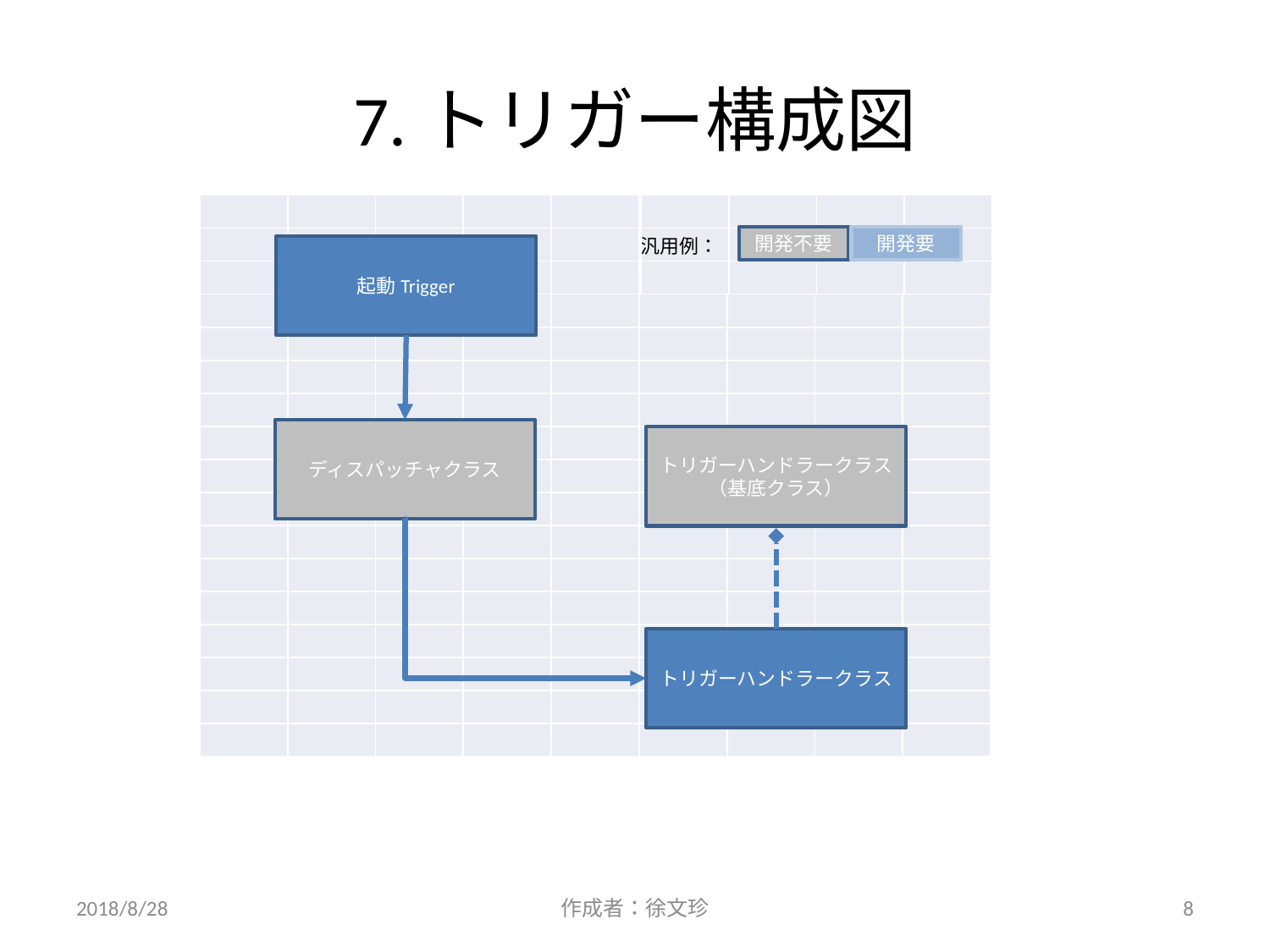

# 7.トリガー構成図

|  |  |  |  |  |  |  |  |  |
| --- | --- | --- | --- | --- | --- | --- | --- | --- |
|  |  |  |  |  |  |  |  |  |
|  |  |  |  |  |  |  |  |  |
|  |  |  |  |  |  |  |  |  |
|  |  |  |  |  |  |  |  |  |
|  |  |  |  |  |  |  |  |  |
|  |  |  |  |  |  |  |  |  |
|  |  |  |  |  |  |  |  |  |
|  |  |  |  |  |  |  |  |  |
|  |  |  |  |  |  |  |  |  |
|  |  |  |  |  |  |  |  |  |
|  |  |  |  |  |  |  |  |  |
|  |  |  |  |  |  |  |  |  |
|  |  |  |  |  |  |  |  |  |
|  |  |  |  |  |  |  |  |  |
|  |  |  |  |  |  |  |  |  |
|  |  |  |  |  |  |  |  |  |
|  |  |  |  |
| --- | --- | --- | --- |
| 汎用例： |  |  |  |
|  |  |  |  |
開発不要
開発要
起動Trigger
ディスパッチャクラス
トリガーハンドラークラス
（基底クラス）
トリガーハンドラークラス
2018/8/28
作成者：徐文珍
8